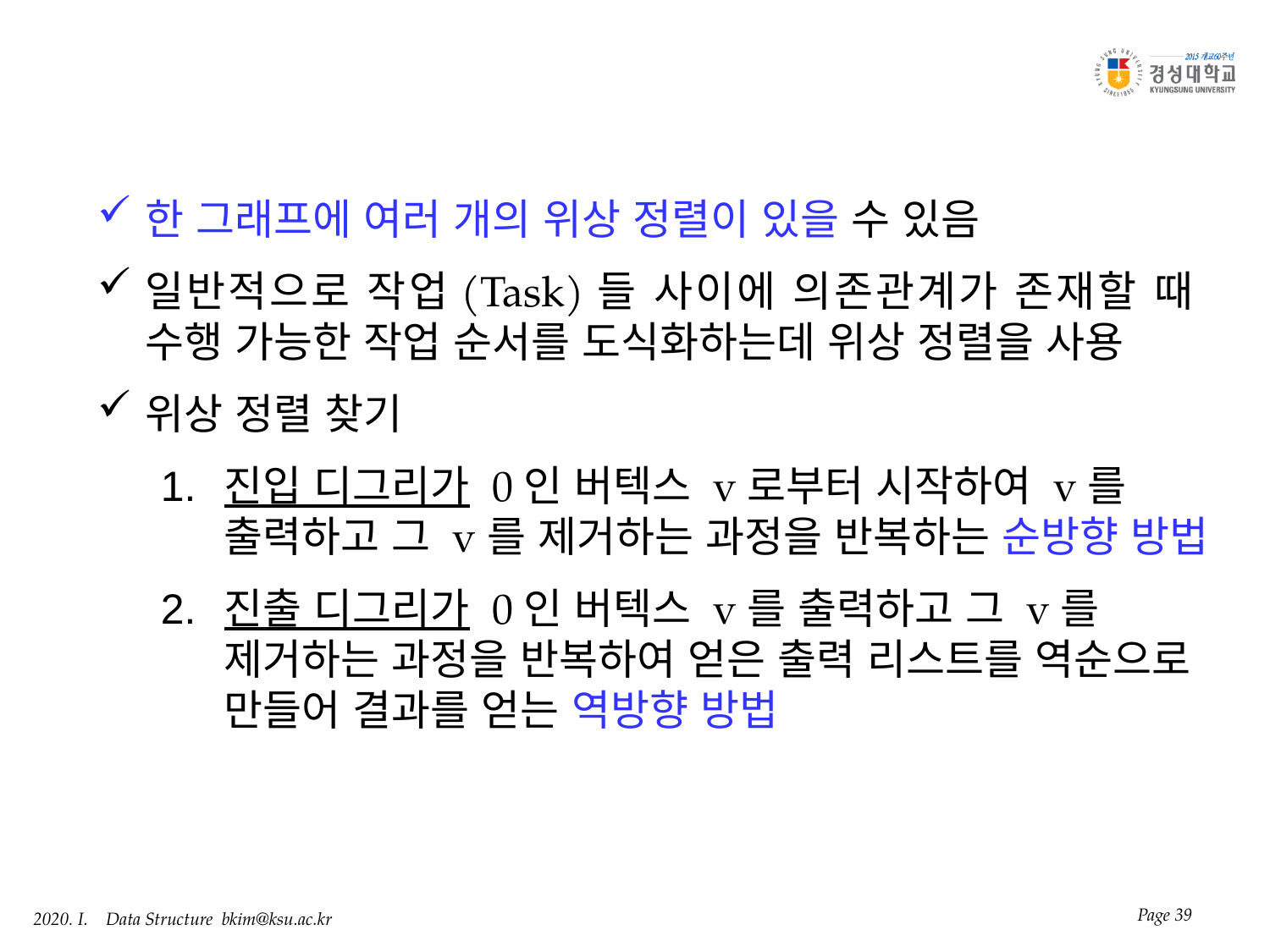

한 그래프에 여러 개의 위상 정렬이 있을 수 있음
일반적으로 작업(Task)들 사이에 의존관계가 존재할 때   수행 가능한 작업 순서를 도식화하는데 위상 정렬을 사용
위상 정렬 찾기
진입 디그리가 0인 버텍스 v로부터 시작하여 v를 출력하고 그 v를 제거하는 과정을 반복하는 순방향 방법
진출 디그리가 0인 버텍스 v를 출력하고 그 v를 제거하는 과정을 반복하여 얻은 출력 리스트를 역순으로 만들어 결과를 얻는 역방향 방법
Page 39